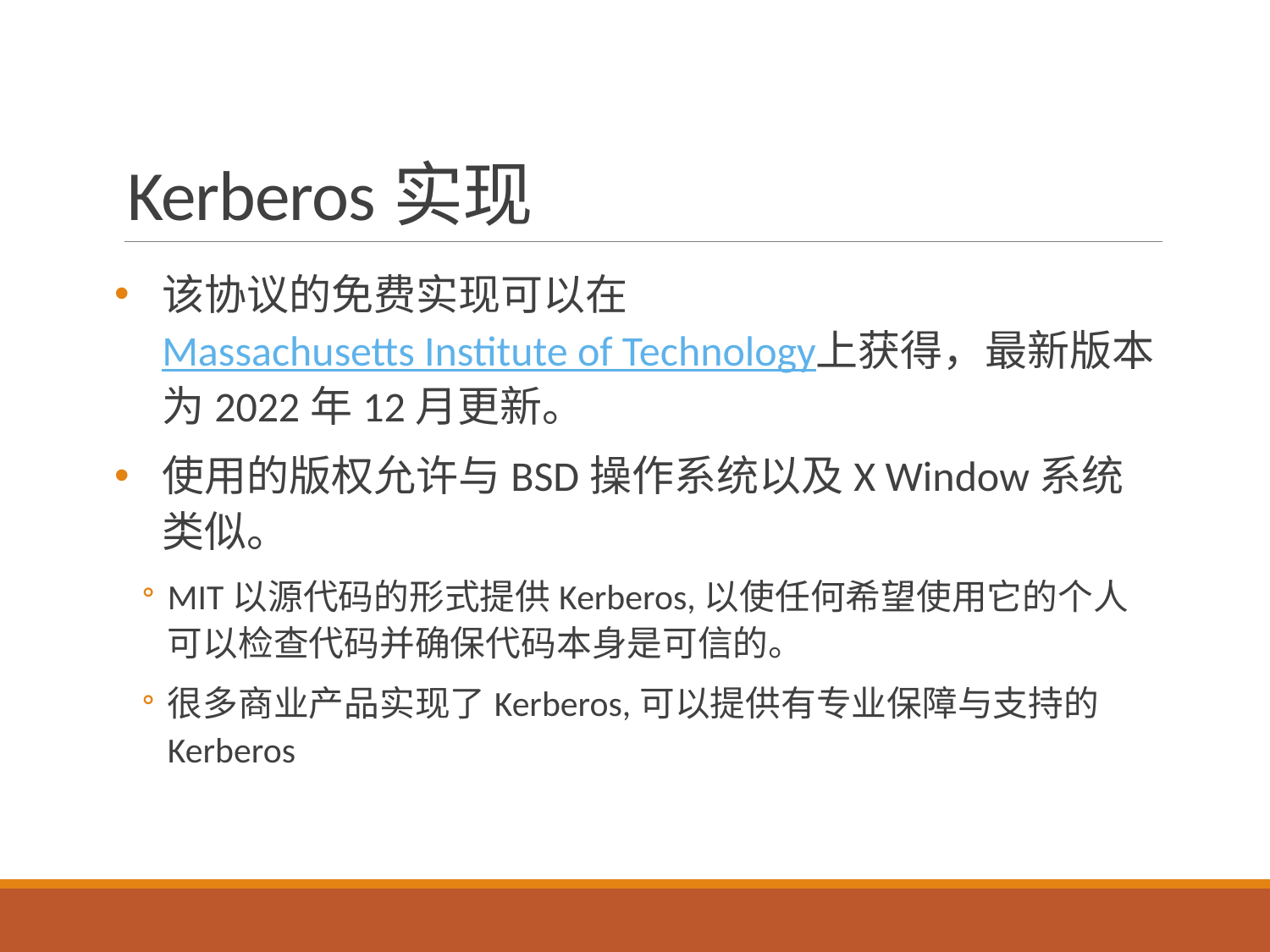

# Kerberos实现
该协议的免费实现可以在Massachusetts Institute of Technology上获得，最新版本为2022年12月更新。
使用的版权允许与BSD操作系统以及X Window系统类似。
MIT以源代码的形式提供Kerberos,以使任何希望使用它的个人可以检查代码并确保代码本身是可信的。
很多商业产品实现了Kerberos,可以提供有专业保障与支持的Kerberos